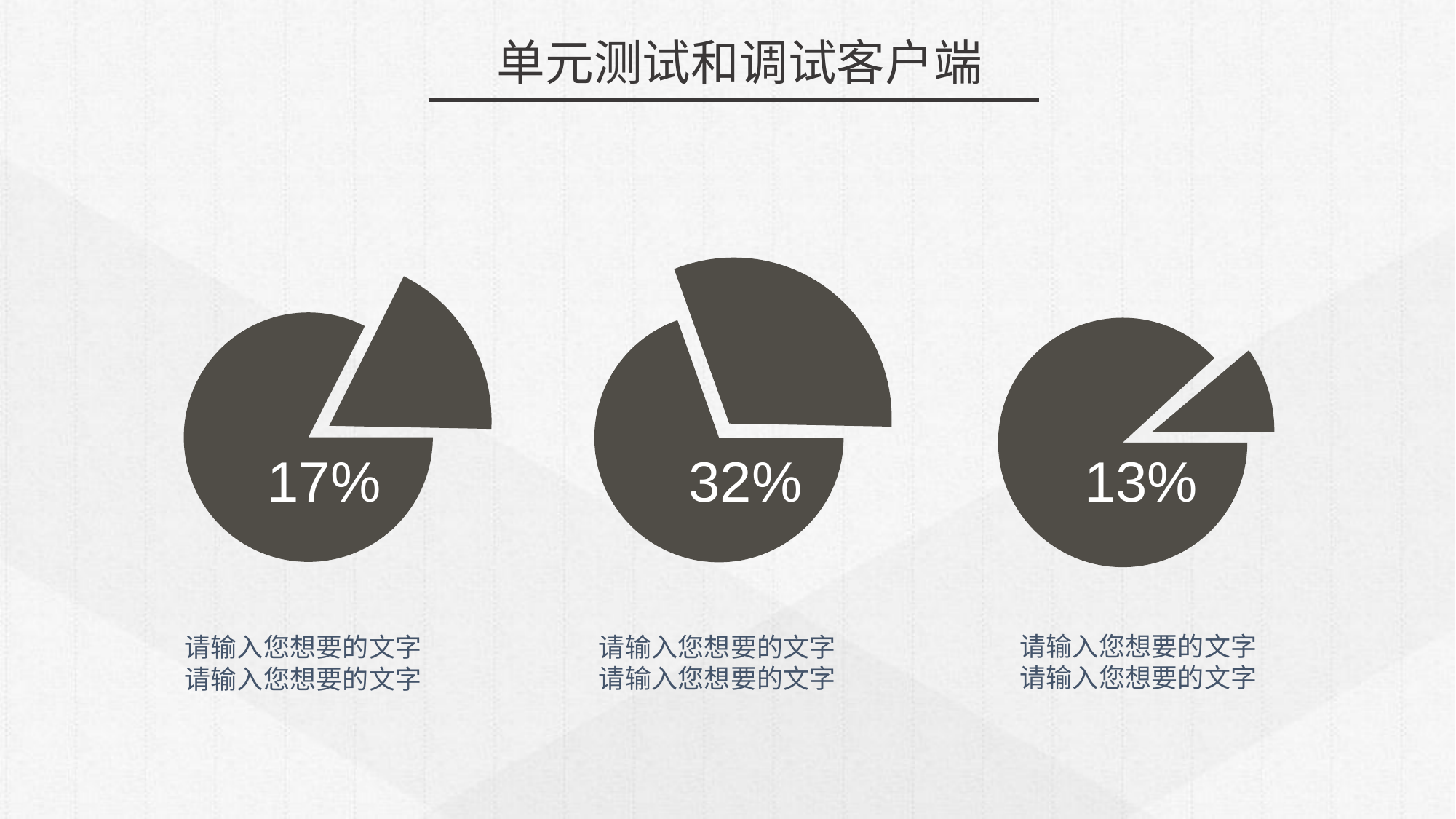

单元测试和调试客户端

17%
32%
13%
请输入您想要的文字
请输入您想要的文字
请输入您想要的文字
请输入您想要的文字
请输入您想要的文字
请输入您想要的文字